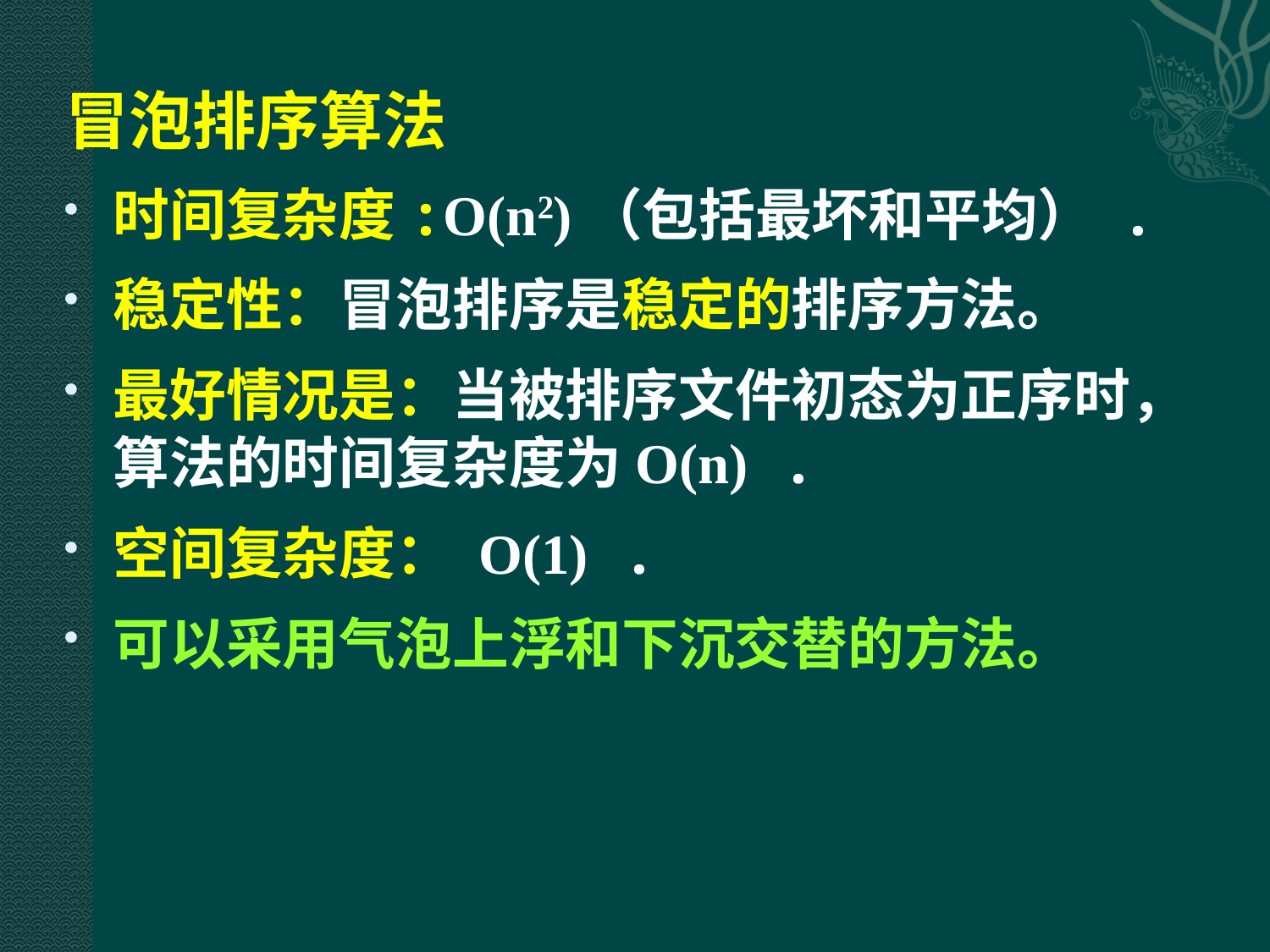

冒泡排序算法
时间复杂度:O(n2)（包括最坏和平均） .
稳定性：冒泡排序是稳定的排序方法。
最好情况是：当被排序文件初态为正序时，算法的时间复杂度为O(n) .
空间复杂度： O(1) .
可以采用气泡上浮和下沉交替的方法。